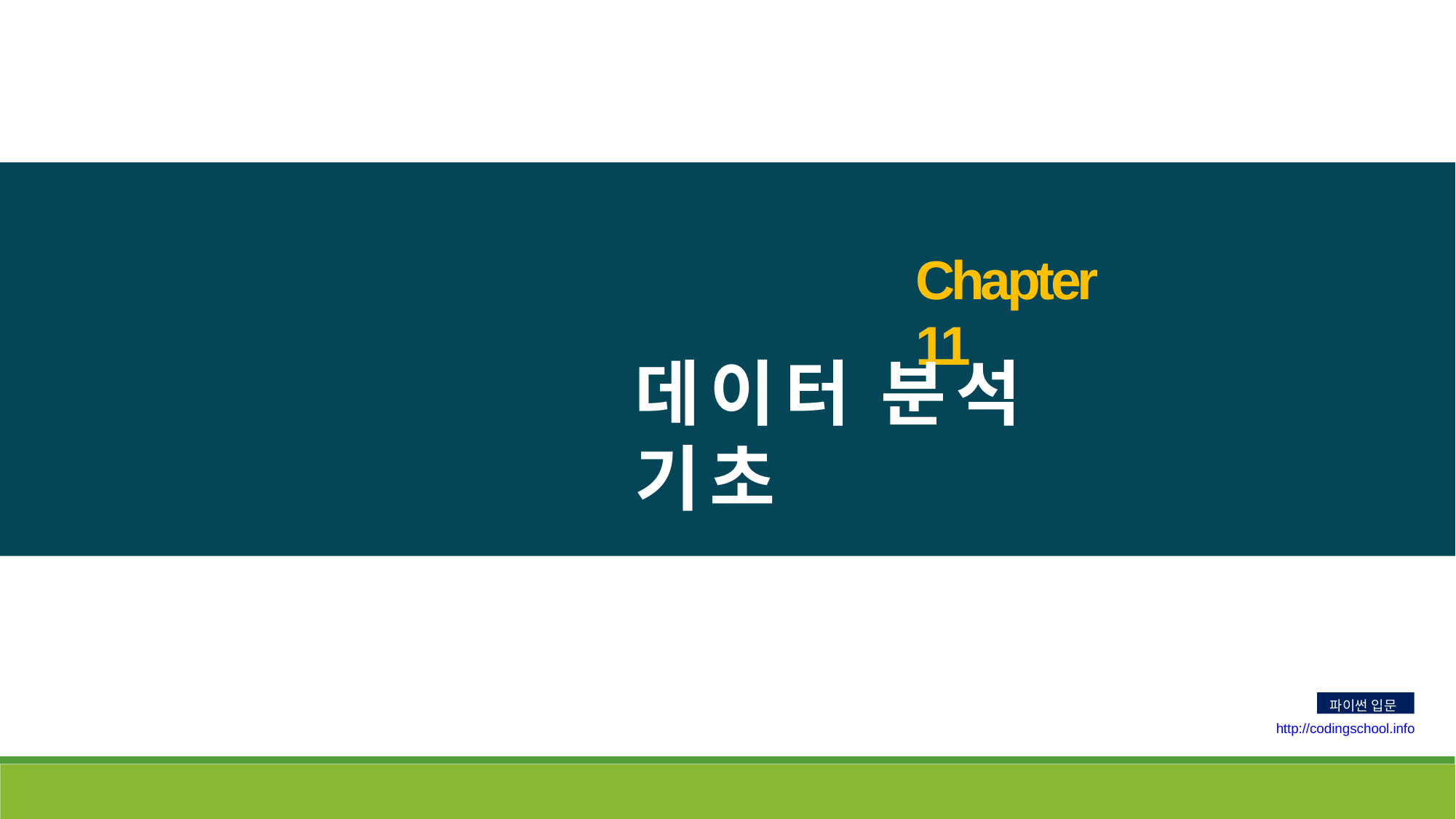

Chapter 11
데이터 분석 기초
파이썬 입문
http://codingschool.info